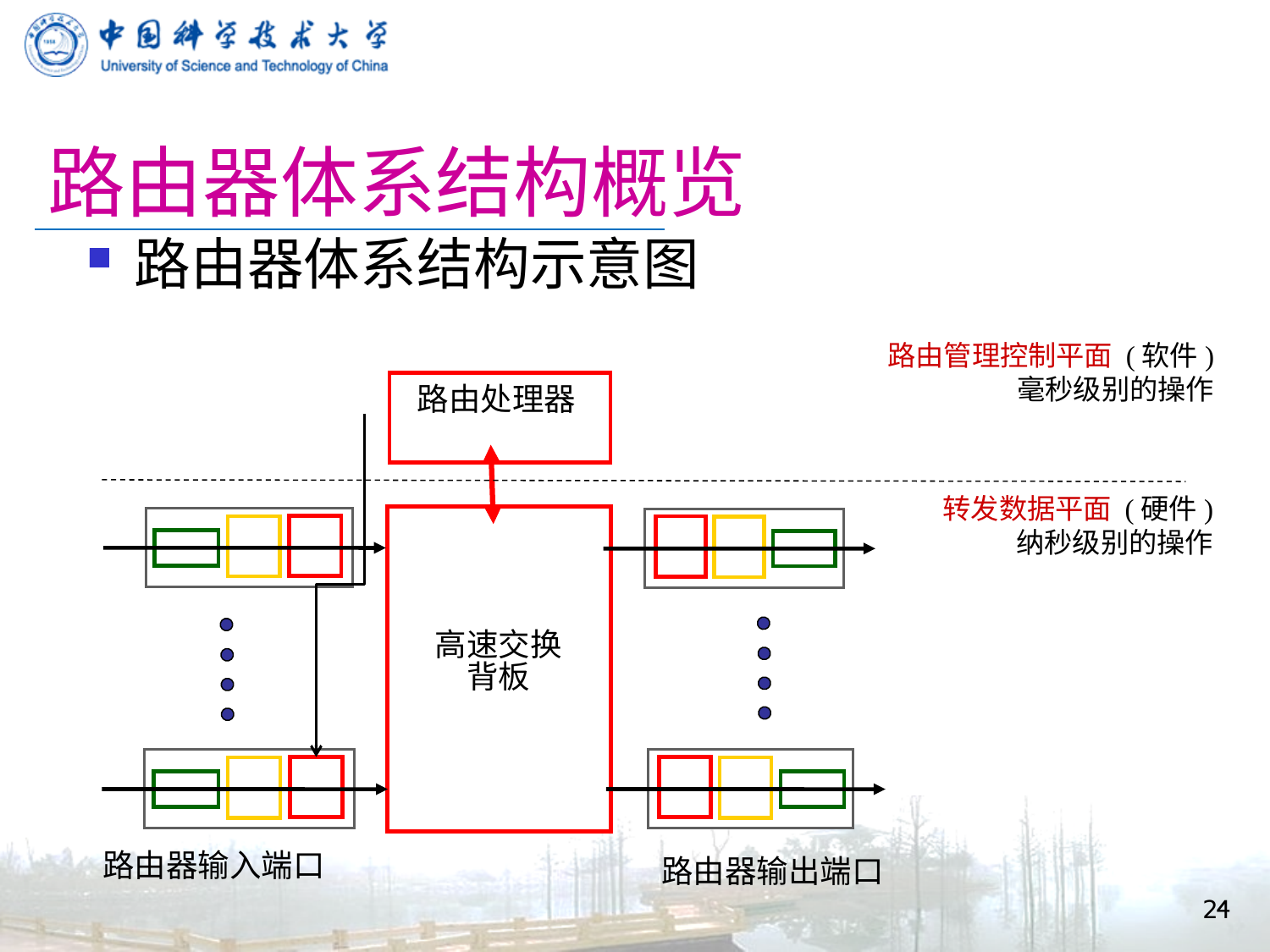

# 路由器体系结构概览
路由器体系结构示意图
路由管理控制平面 (软件)
毫秒级别的操作

路由处理器

转发数据平面 (硬件) 纳秒级别的操作

高速交换
背板

路由器输入端口
路由器输出端口
24